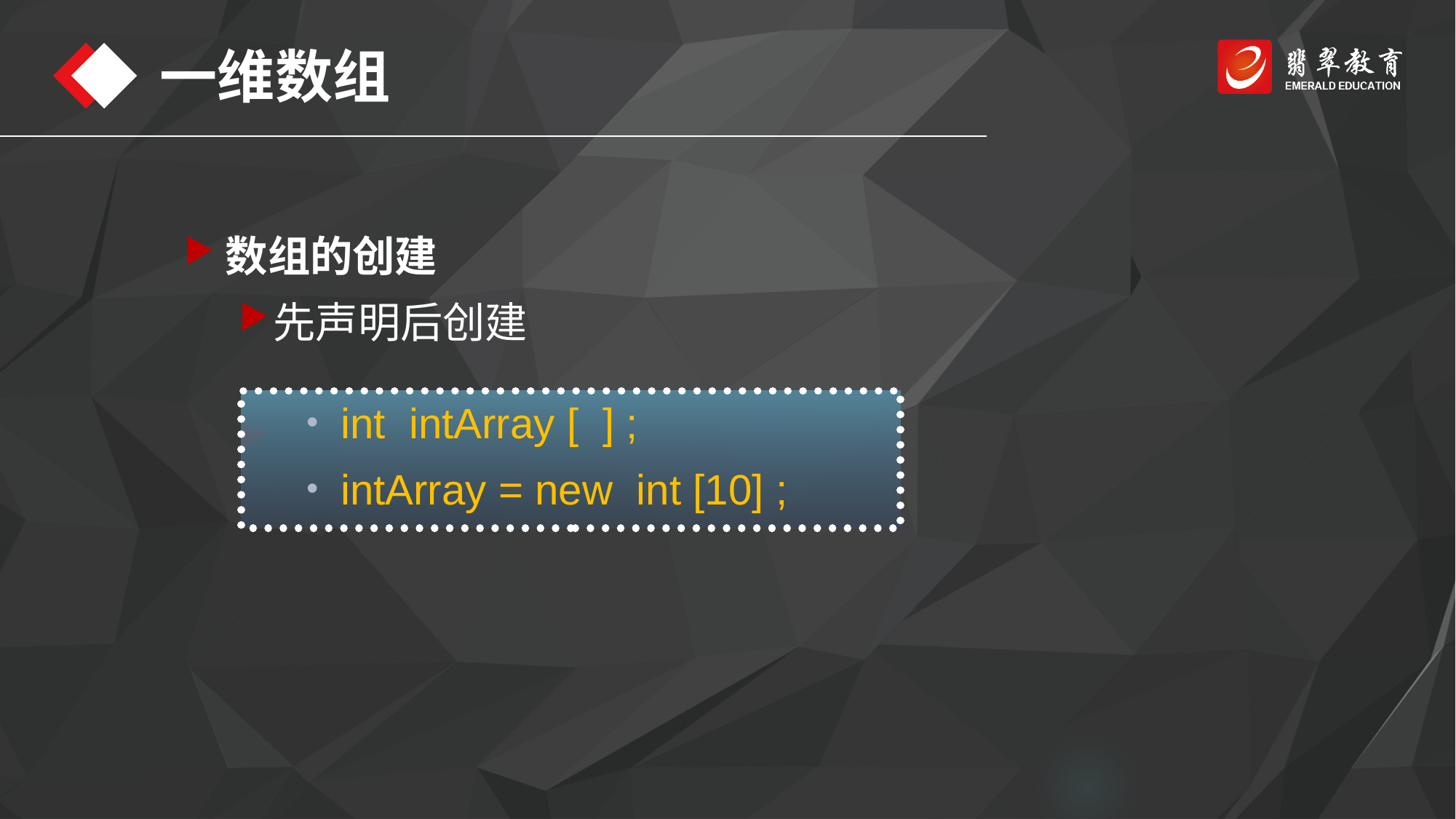

一维数组

数组的创建
先声明后创建

int  intArray [  ] ;
intArray = new  int [10] ;